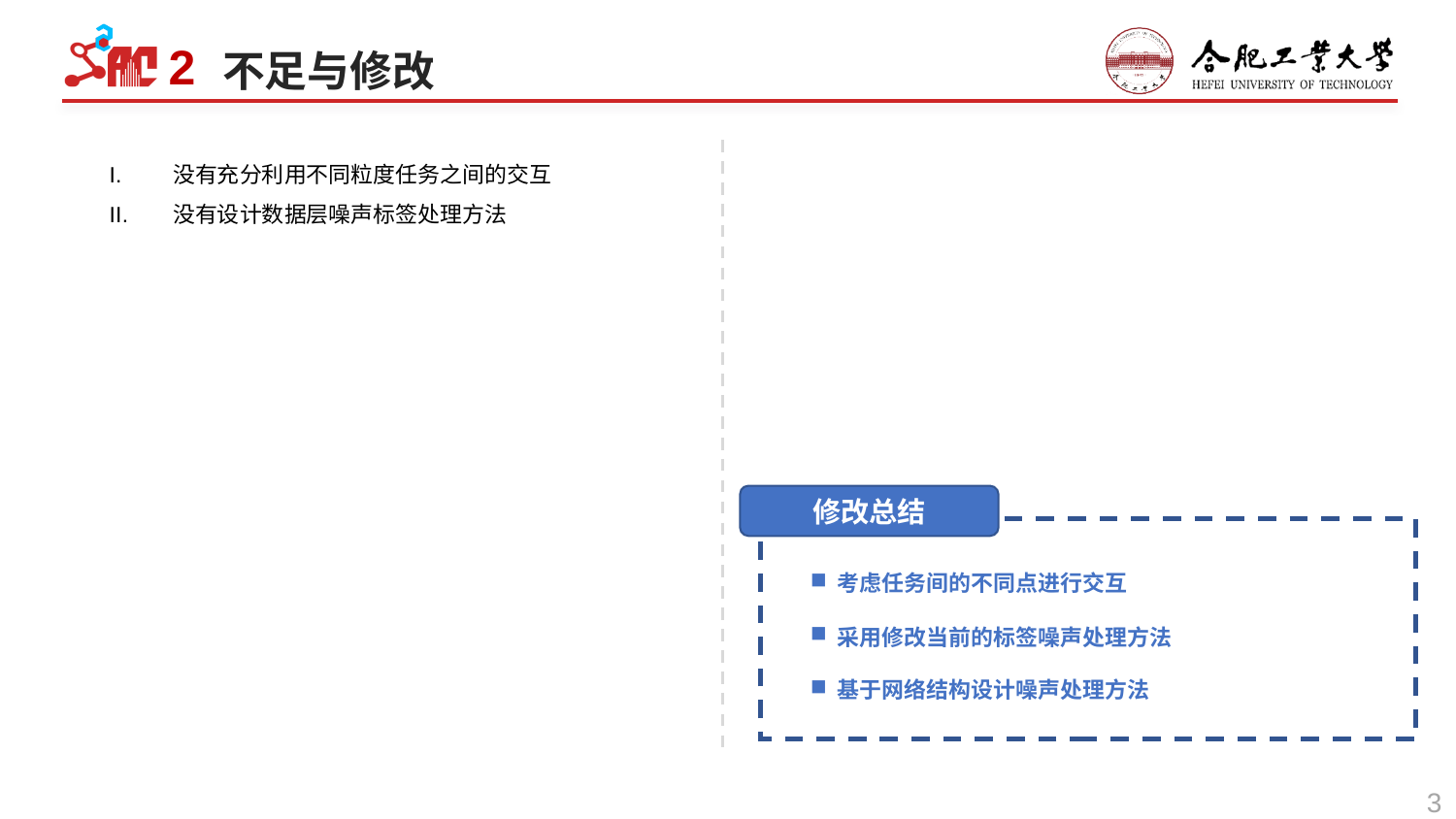

不足与修改
2
没有充分利用不同粒度任务之间的交互
没有设计数据层噪声标签处理方法
修改总结

考虑任务间的不同点进行交互
采用修改当前的标签噪声处理方法
基于网络结构设计噪声处理方法
3